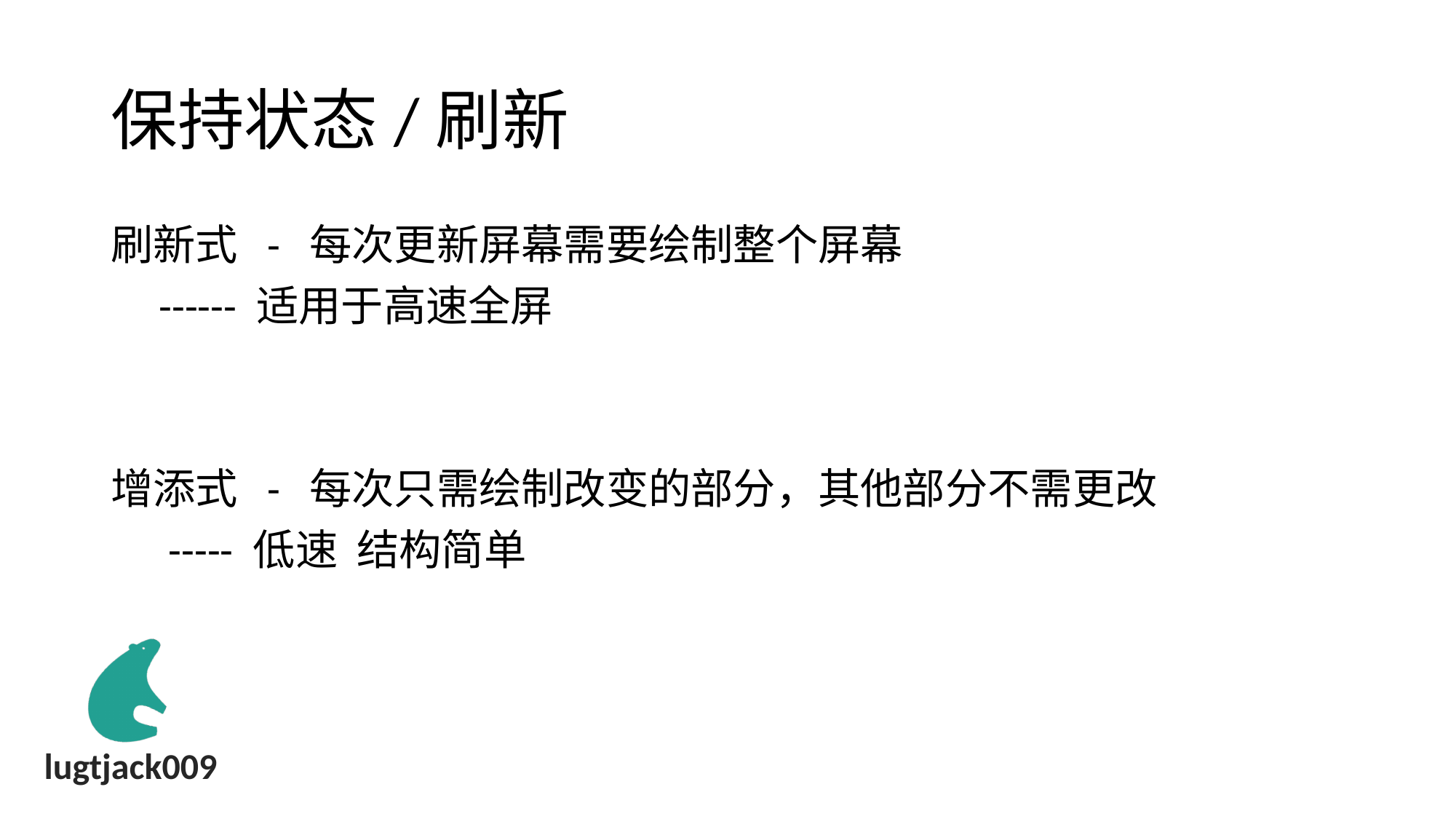

# 保持状态/刷新
刷新式  -  每次更新屏幕需要绘制整个屏幕
     ------ 适用于高速全屏

增添式  -  每次只需绘制改变的部分，其他部分不需更改
      ----- 低速  结构简单